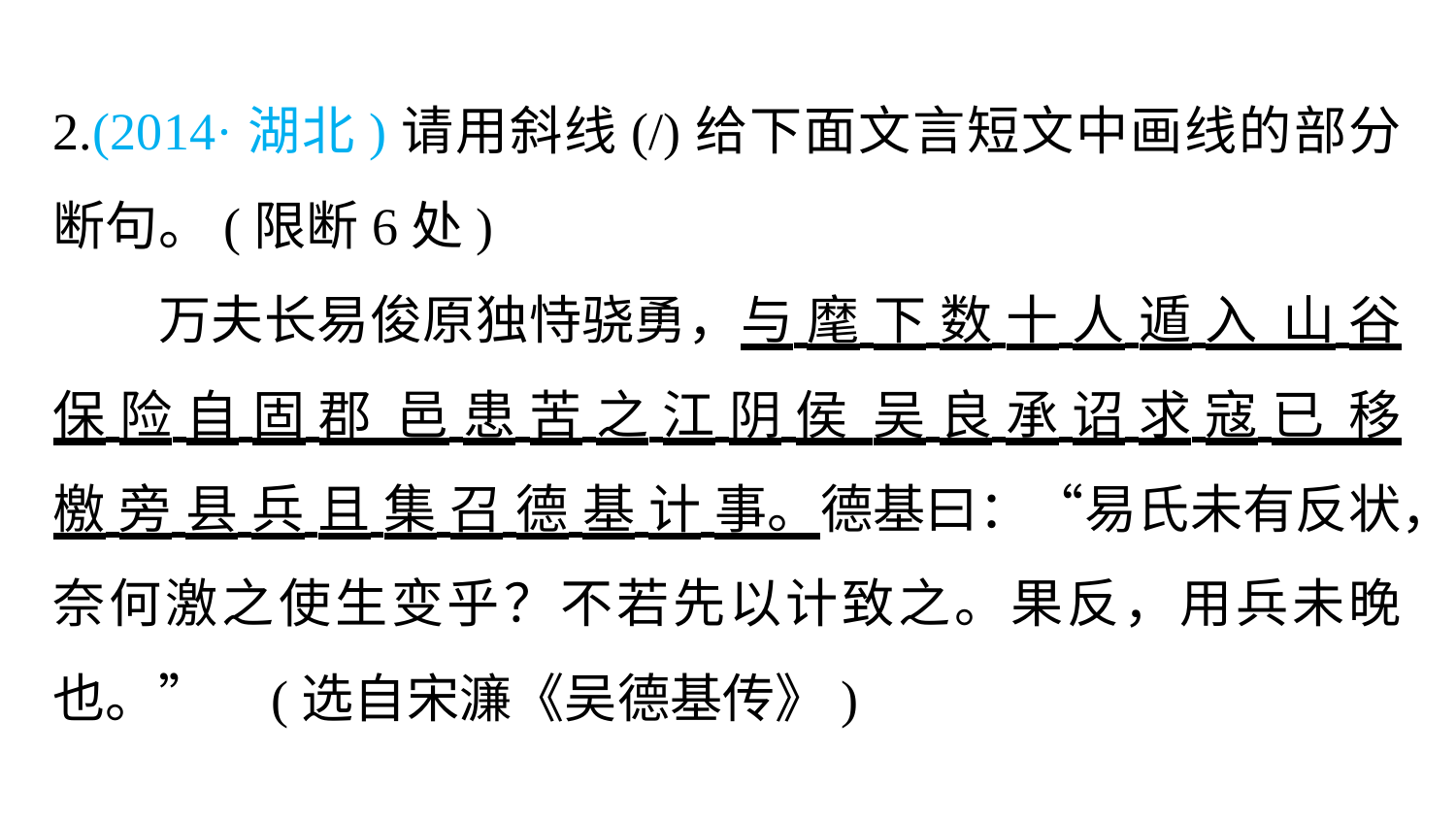

2.(2014·湖北)请用斜线(/)给下面文言短文中画线的部分断句。(限断6处)
万夫长易俊原独恃骁勇，与 麾 下 数 十 人 遁 入  山 谷 保 险 自 固 郡  邑 患 苦 之 江 阴 侯  吴 良 承 诏 求 寇 已  移 檄 旁 县 兵 且 集 召 德 基 计 事。德基曰：“易氏未有反状，奈何激之使生变乎？不若先以计致之。果反，用兵未晚也。”    (选自宋濂《吴德基传》)